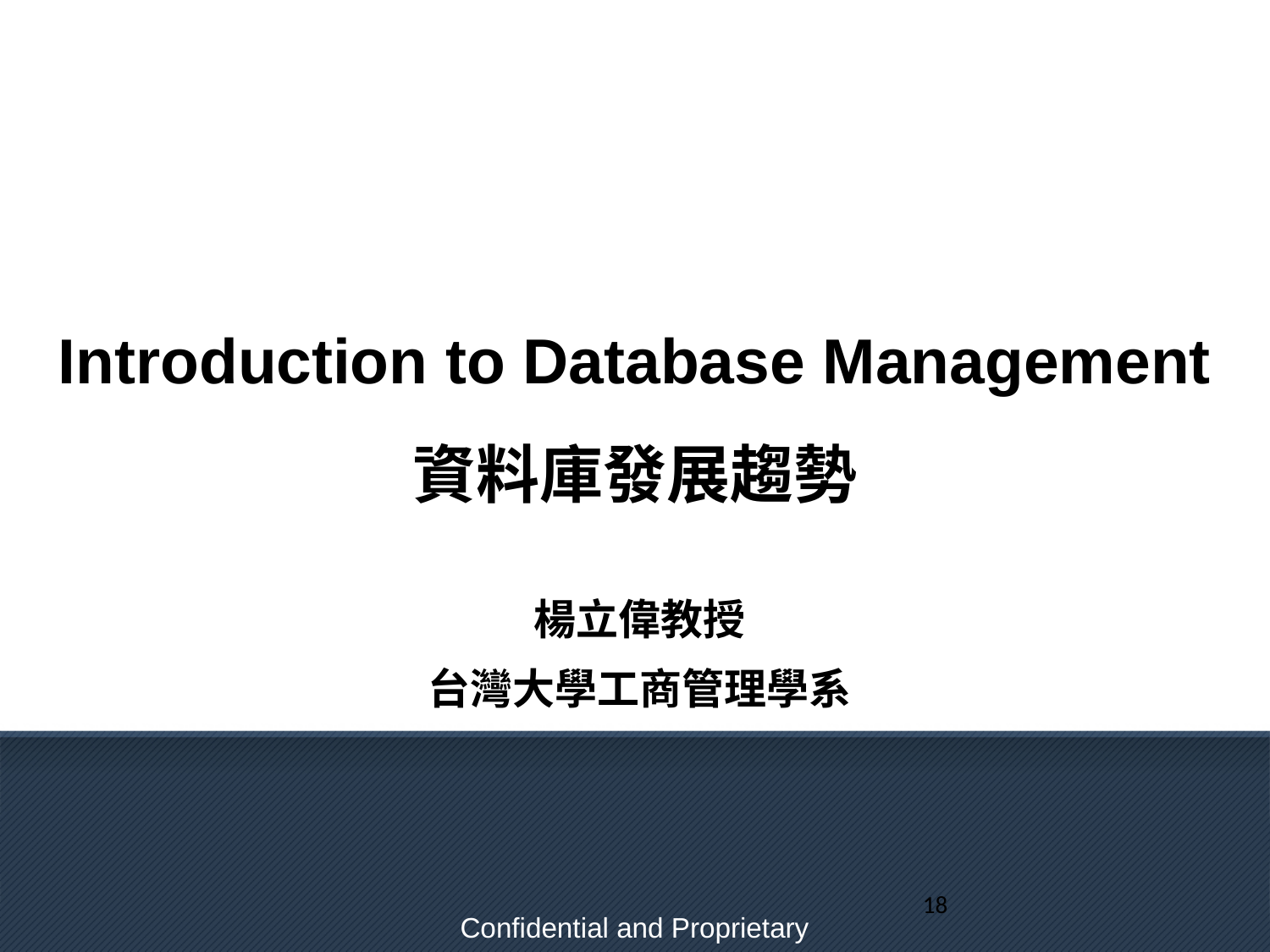

Introduction to Database Management
資料庫發展趨勢
楊立偉教授
台灣大學工商管理學系

Confidential and Proprietary
18